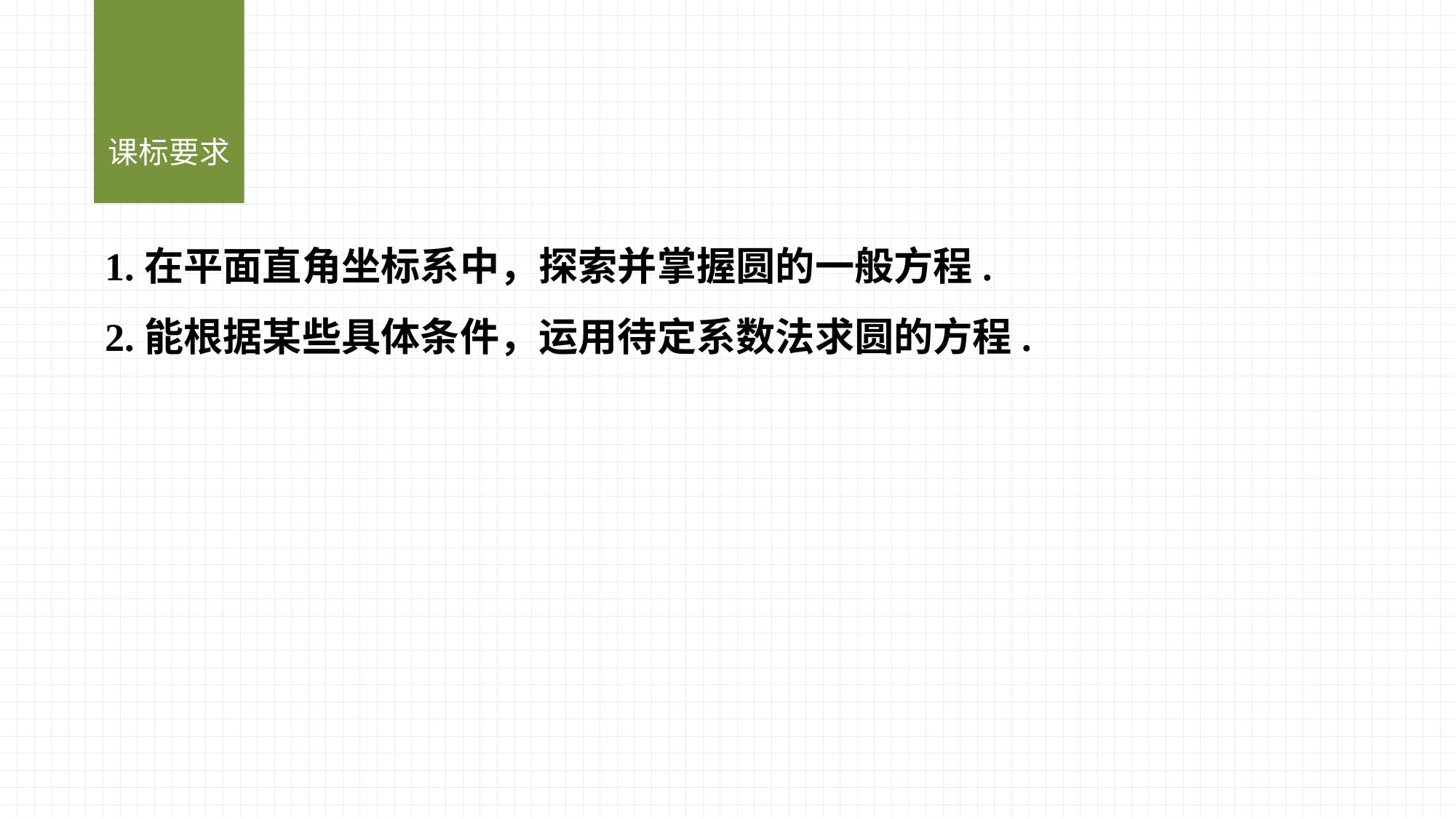

课标要求
1.在平面直角坐标系中，探索并掌握圆的一般方程.
2.能根据某些具体条件，运用待定系数法求圆的方程.